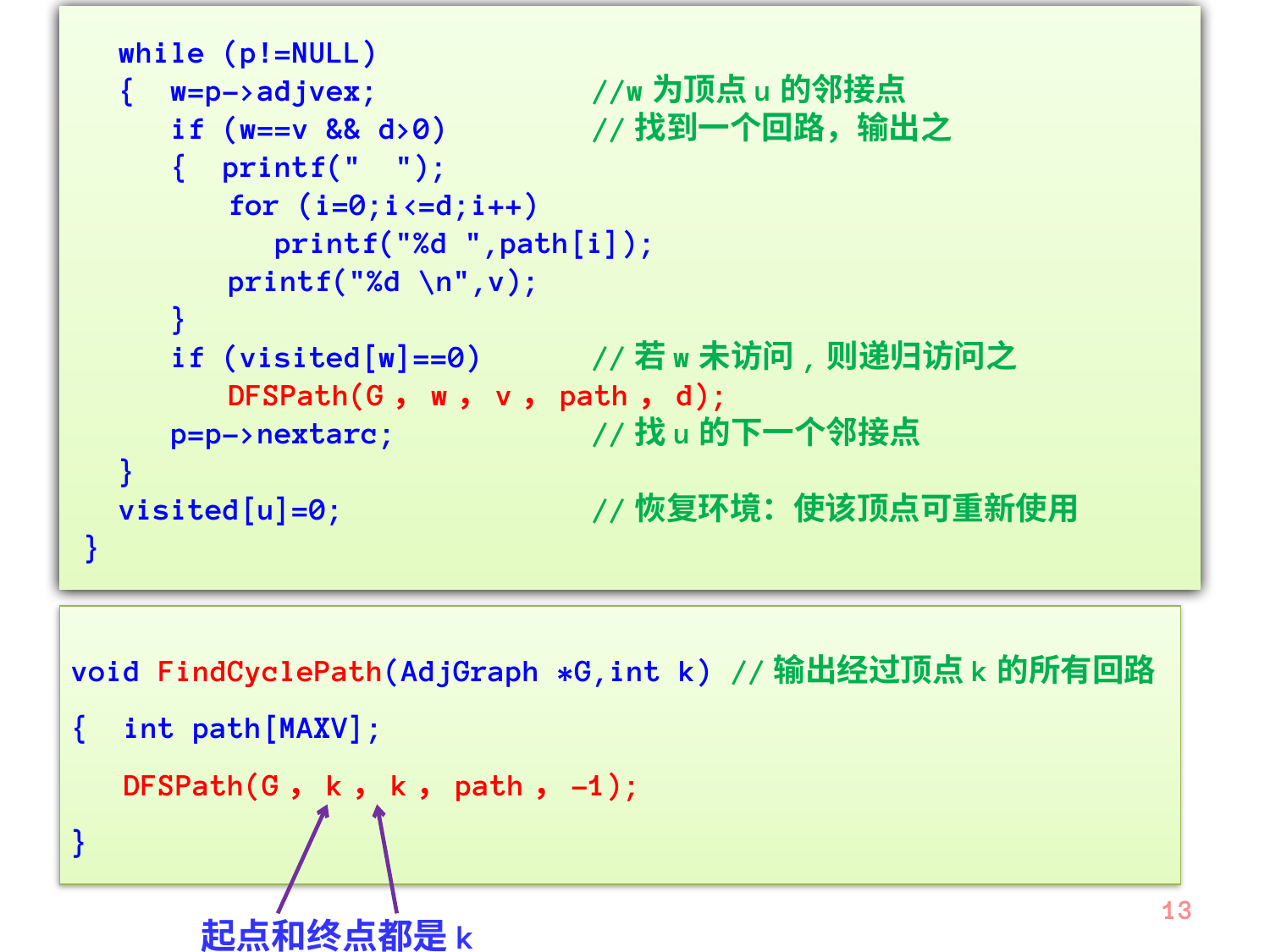

while (p!=NULL)
  {  w=p->adjvex;		//w为顶点u的邻接点
     if (w==v && d>0)		//找到一个回路，输出之
     {  printf("  ");
	 for (i=0;i<=d;i++)
           printf("%d ",path[i]);
	 printf("%d \n",v);
     }
     if (visited[w]==0)	//若w未访问,则递归访问之
	 DFSPath(G，w，v，path，d);
     p=p->nextarc;		//找u的下一个邻接点
  }
  visited[u]=0;		//恢复环境：使该顶点可重新使用
}
void FindCyclePath(AdjGraph *G,int k) //输出经过顶点k的所有回路
{  int path[MAXV];
   DFSPath(G，k，k，path，-1);
}
起点和终点都是k
13